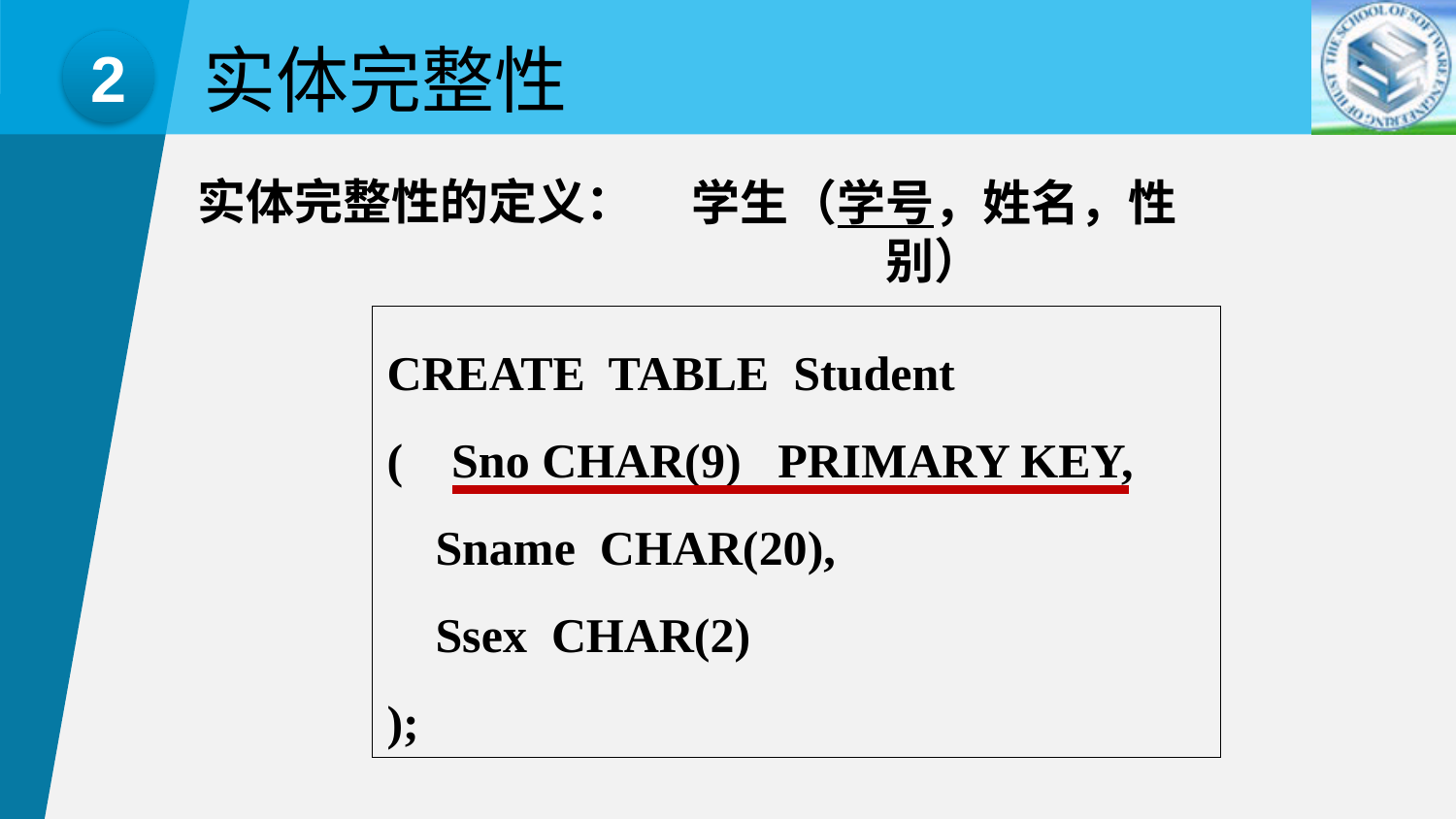

实体完整性
2
实体完整性的定义：
学生（学号，姓名，性别）
CREATE  TABLE  Student
(    Sno CHAR(9)   PRIMARY KEY,
    Sname  CHAR(20),
    Ssex  CHAR(2)
);